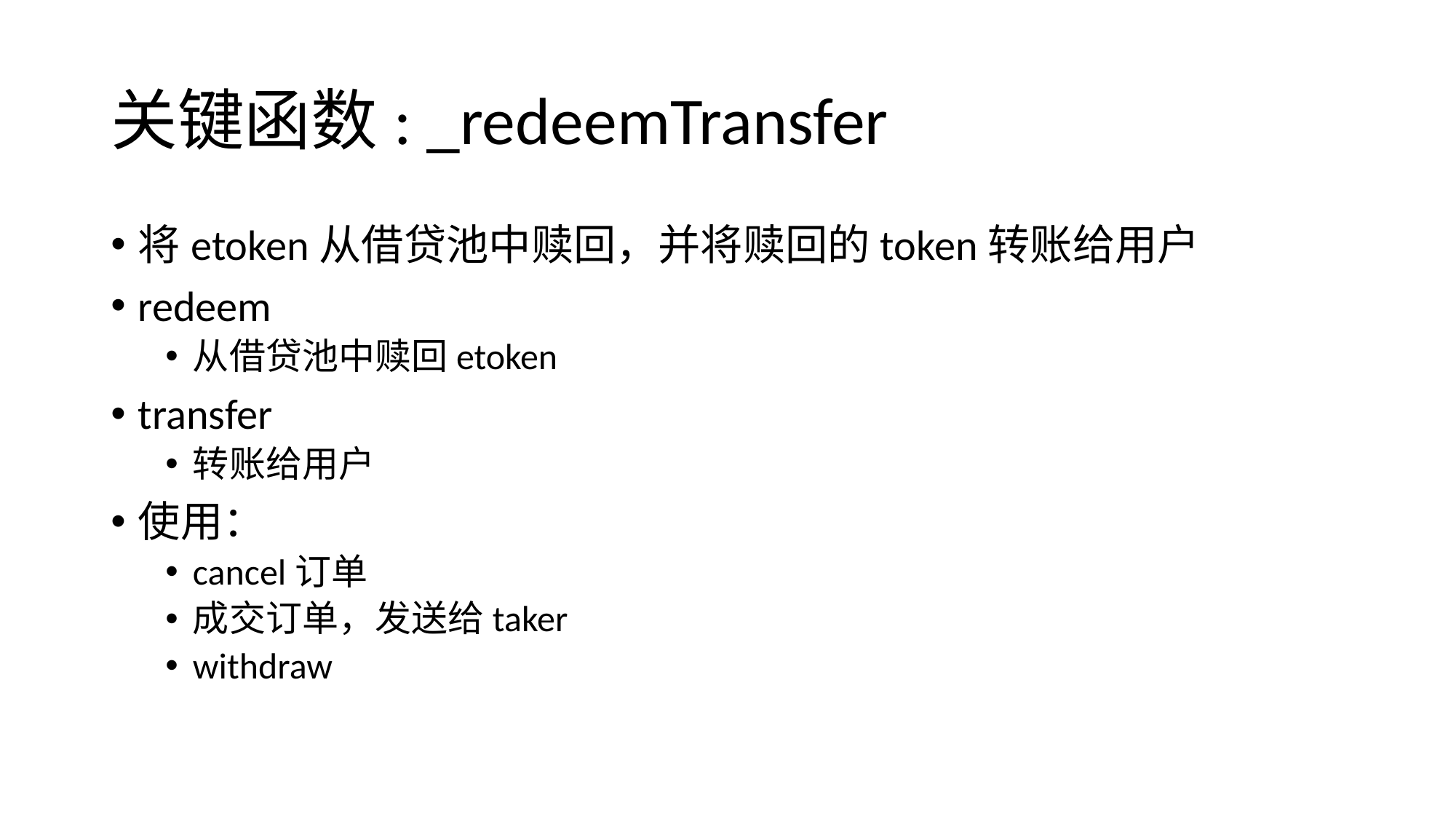

# 关键函数: _redeemTransfer
将etoken从借贷池中赎回，并将赎回的token转账给用户
redeem
从借贷池中赎回etoken
transfer
转账给用户
使用：
cancel订单
成交订单，发送给taker
withdraw